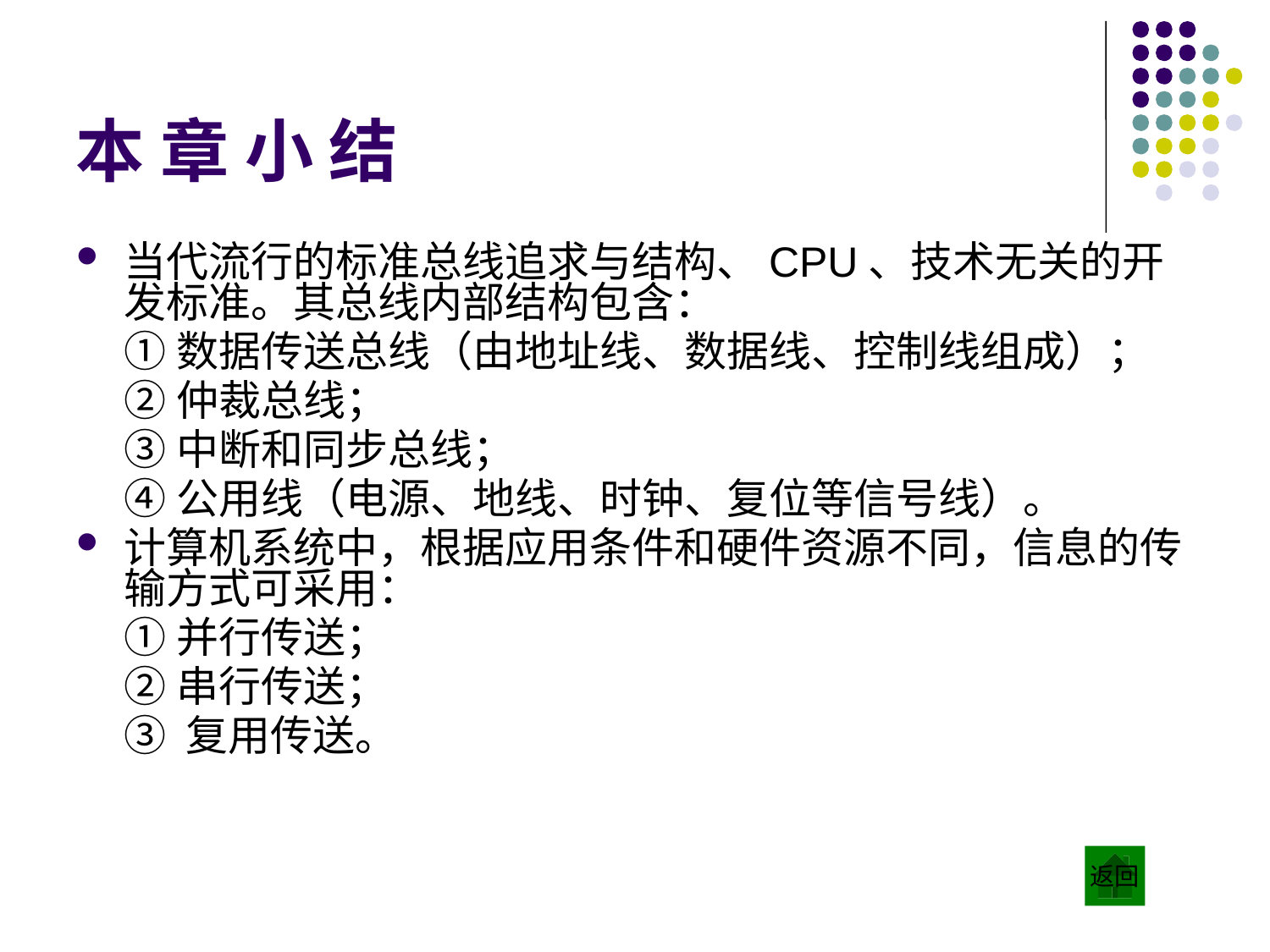

# 本 章 小 结
当代流行的标准总线追求与结构、CPU、技术无关的开发标准。其总线内部结构包含：
①数据传送总线（由地址线、数据线、控制线组成）；
②仲裁总线；
③中断和同步总线；
④公用线（电源、地线、时钟、复位等信号线）。
计算机系统中，根据应用条件和硬件资源不同，信息的传输方式可采用：
①并行传送；
②串行传送；
③ 复用传送。
返回
31